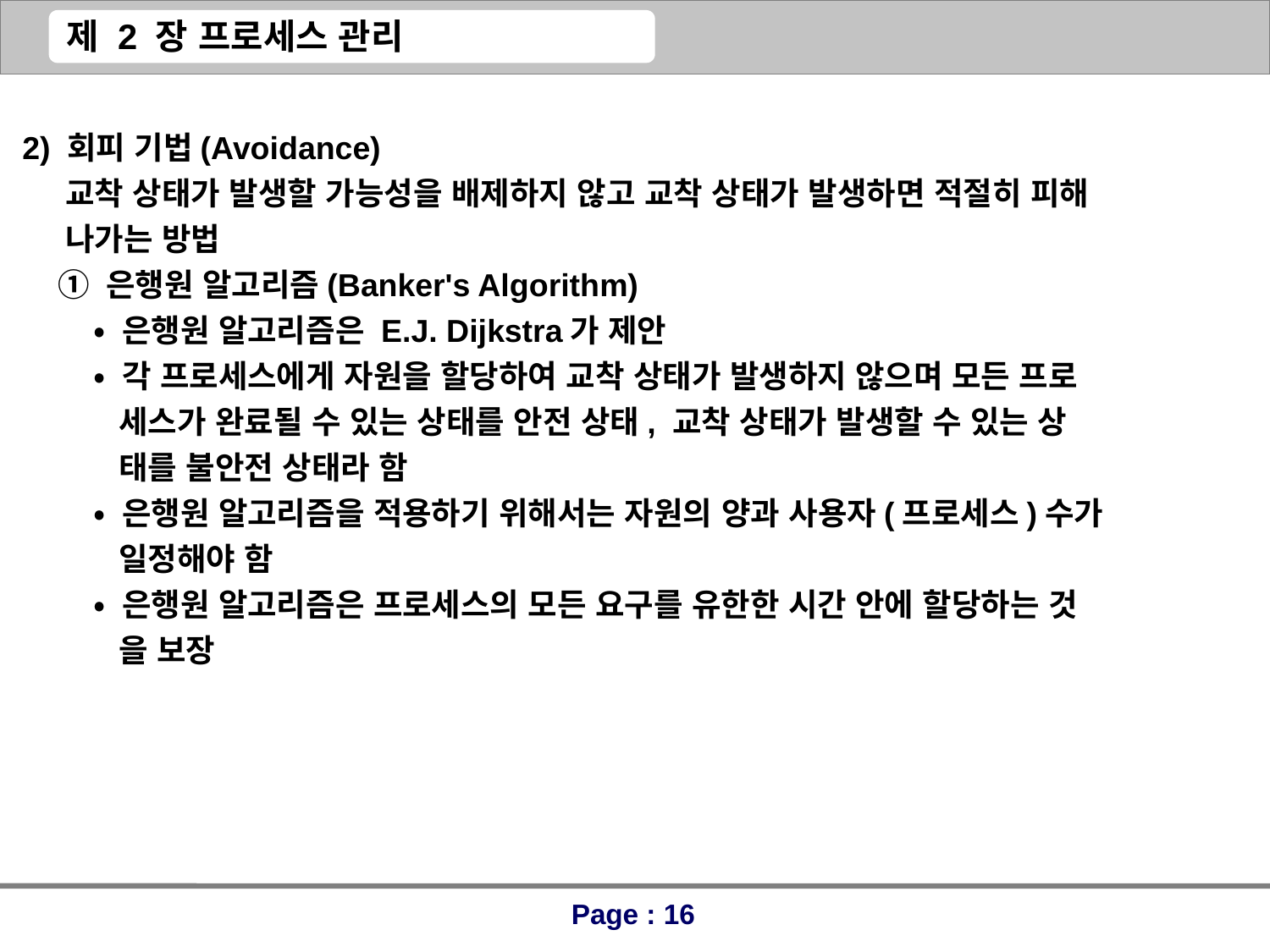

2) 회피 기법(Avoidance)
    교착 상태가 발생할 가능성을 배제하지 않고 교착 상태가 발생하면 적절히 피해
    나가는 방법
    ① 은행원 알고리즘(Banker's Algorithm)
        • 은행원 알고리즘은 E.J. Dijkstra가 제안
        • 각 프로세스에게 자원을 할당하여 교착 상태가 발생하지 않으며 모든 프로
          세스가 완료될 수 있는 상태를 안전 상태, 교착 상태가 발생할 수 있는 상
          태를 불안전 상태라 함
        • 은행원 알고리즘을 적용하기 위해서는 자원의 양과 사용자(프로세스)수가
          일정해야 함
        • 은행원 알고리즘은 프로세스의 모든 요구를 유한한 시간 안에 할당하는 것
          을 보장
Page : 16